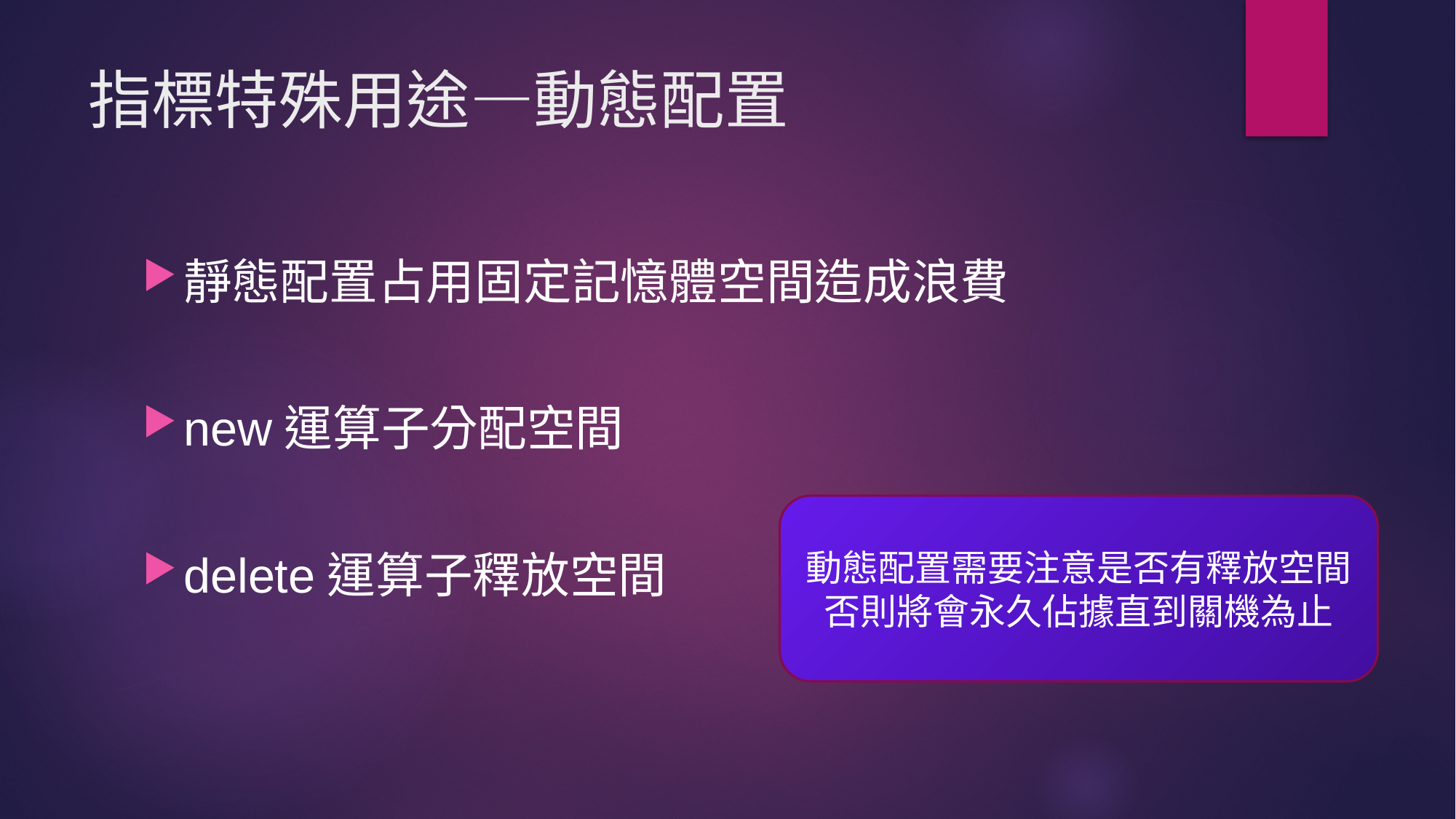

# 指標特殊用途—動態配置
靜態配置占用固定記憶體空間造成浪費

new運算子分配空間

delete運算子釋放空間
動態配置需要注意是否有釋放空間
否則將會永久佔據直到關機為止